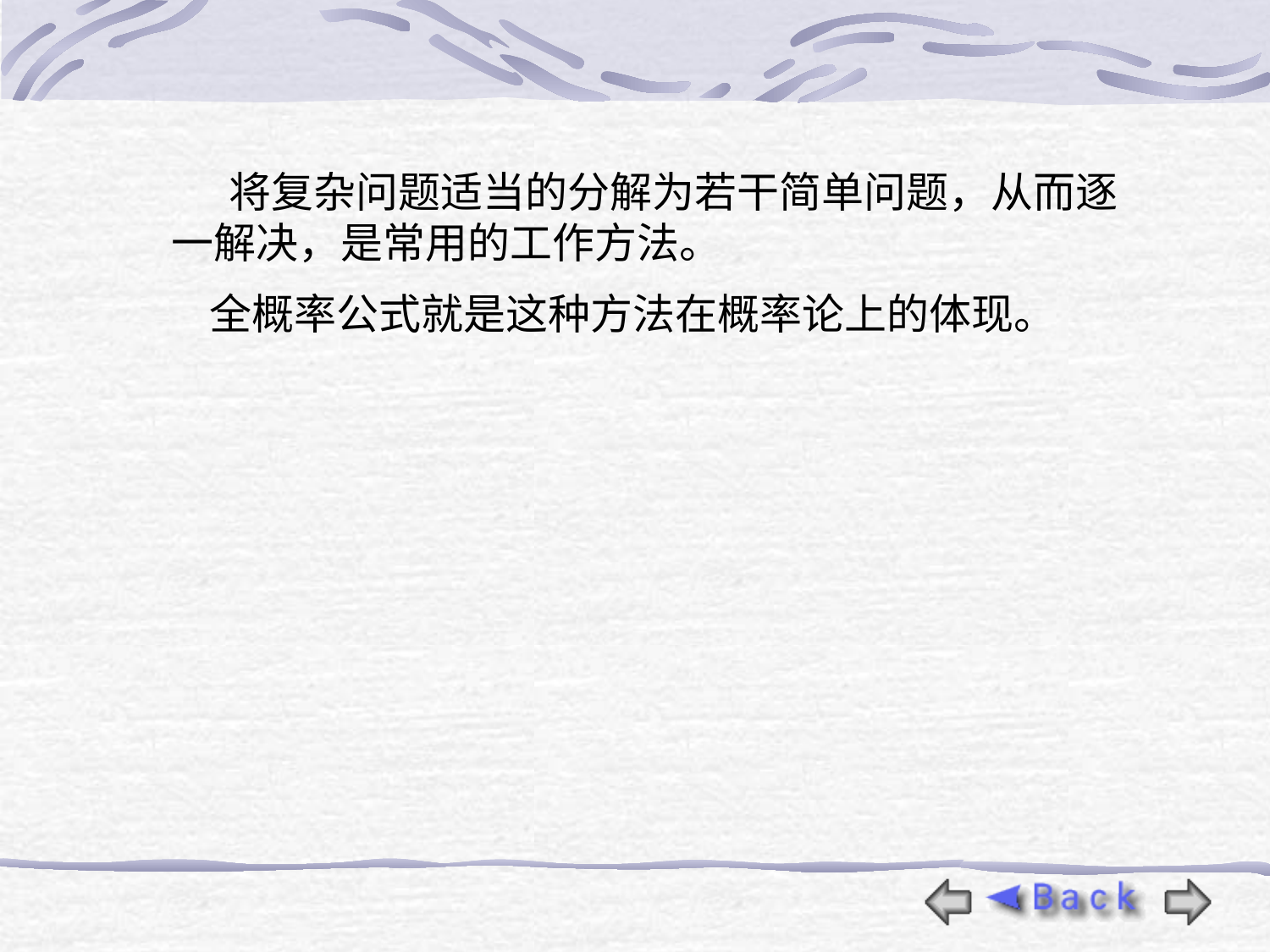

将复杂问题适当的分解为若干简单问题，从而逐一解决，是常用的工作方法。
   全概率公式就是这种方法在概率论上的体现。